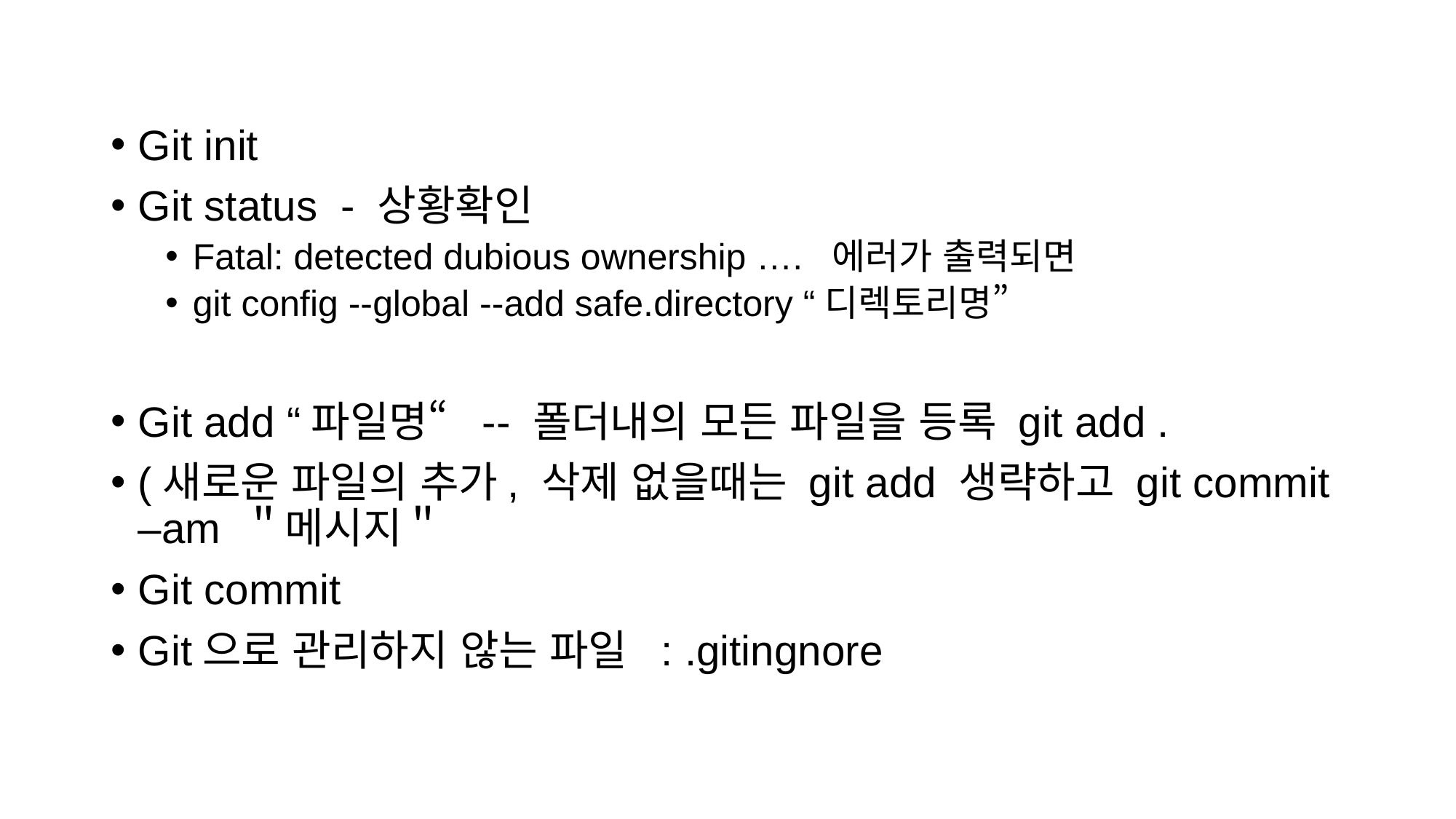

Git init
Git status  - 상황확인
Fatal: detected dubious ownership ….  에러가 출력되면
git config --global --add safe.directory “디렉토리명”

Git add “파일명“  -- 폴더내의 모든 파일을 등록 git add .
(새로운 파일의 추가, 삭제 없을때는 git add 생략하고 git commit –am ＂메시지＂
Git commit
Git으로 관리하지 않는 파일  : .gitingnore